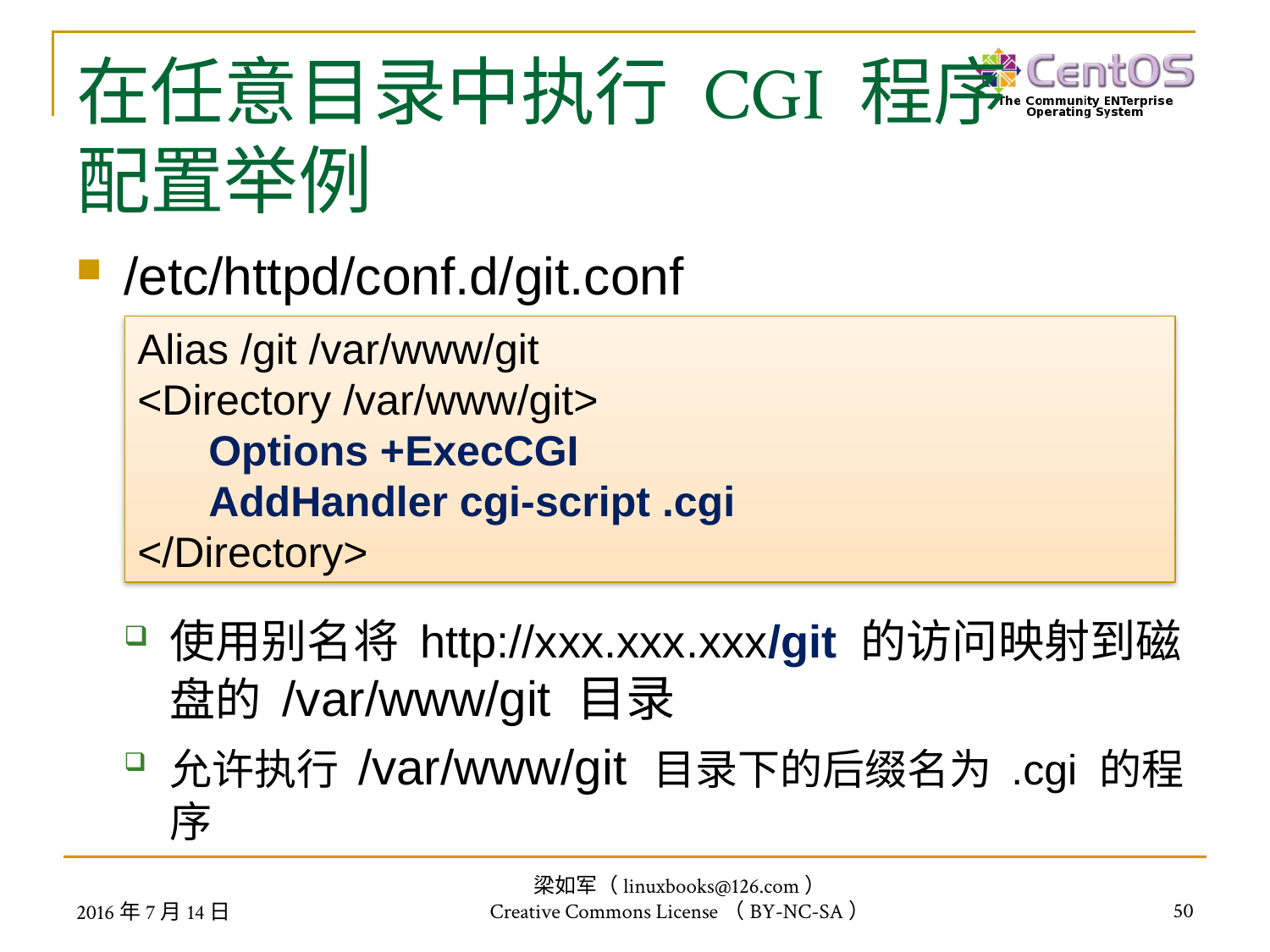

# 在任意目录中执行 CGI 程序 配置举例
/etc/httpd/conf.d/git.conf

使用别名将 http://xxx.xxx.xxx/git 的访问映射到磁盘的 /var/www/git 目录
允许执行 /var/www/git 目录下的后缀名为 .cgi 的程序
Alias /git /var/www/git
<Directory /var/www/git>
      Options +ExecCGI
      AddHandler cgi-script .cgi
</Directory>
梁如军（linuxbooks@126.com）
Creative Commons License（BY-NC-SA）
2016年7月14日
50